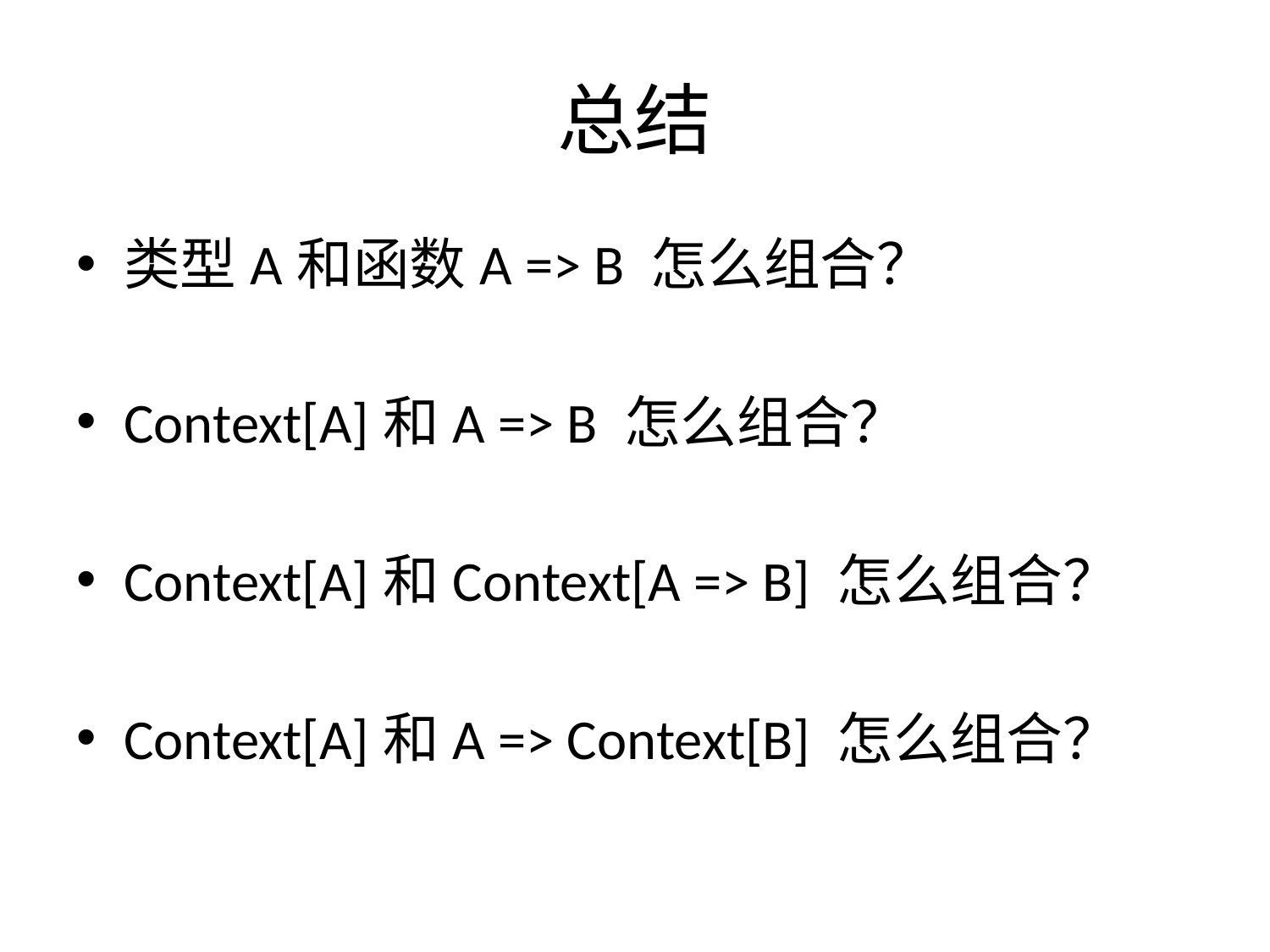

# 总结
类型A和函数A => B 怎么组合？

Context[A]和A => B 怎么组合？

Context[A]和Context[A => B] 怎么组合？

Context[A]和A => Context[B] 怎么组合？